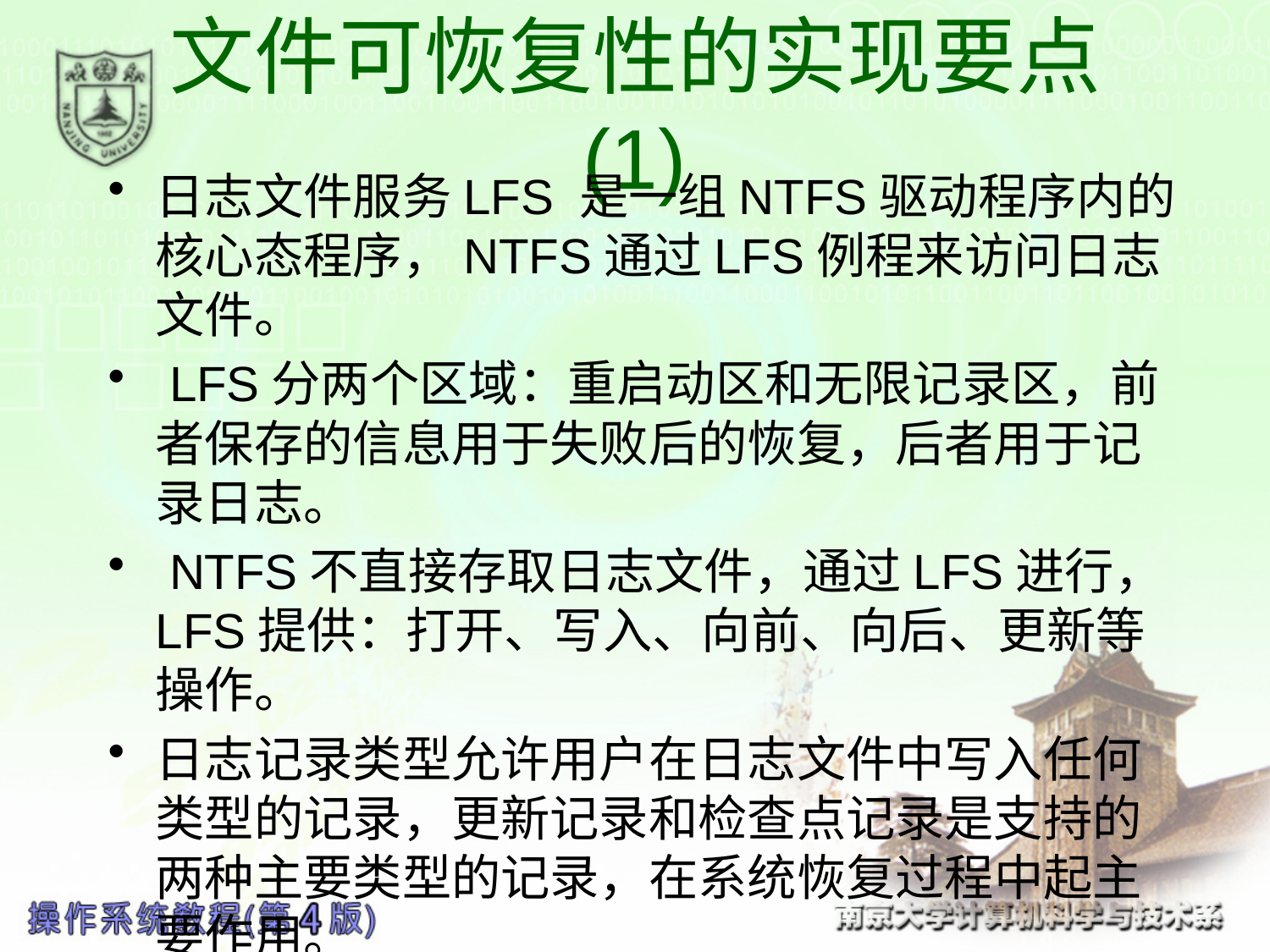

# 文件可恢复性的实现要点(1)
日志文件服务LFS 是一组NTFS驱动程序内的核心态程序，NTFS通过LFS例程来访问日志文件。
 LFS分两个区域：重启动区和无限记录区，前者保存的信息用于失败后的恢复，后者用于记录日志。
 NTFS不直接存取日志文件，通过LFS进行，LFS提供：打开、写入、向前、向后、更新等操作。
日志记录类型允许用户在日志文件中写入任何类型的记录，更新记录和检查点记录是支持的两种主要类型的记录，在系统恢复过程中起主要作用。